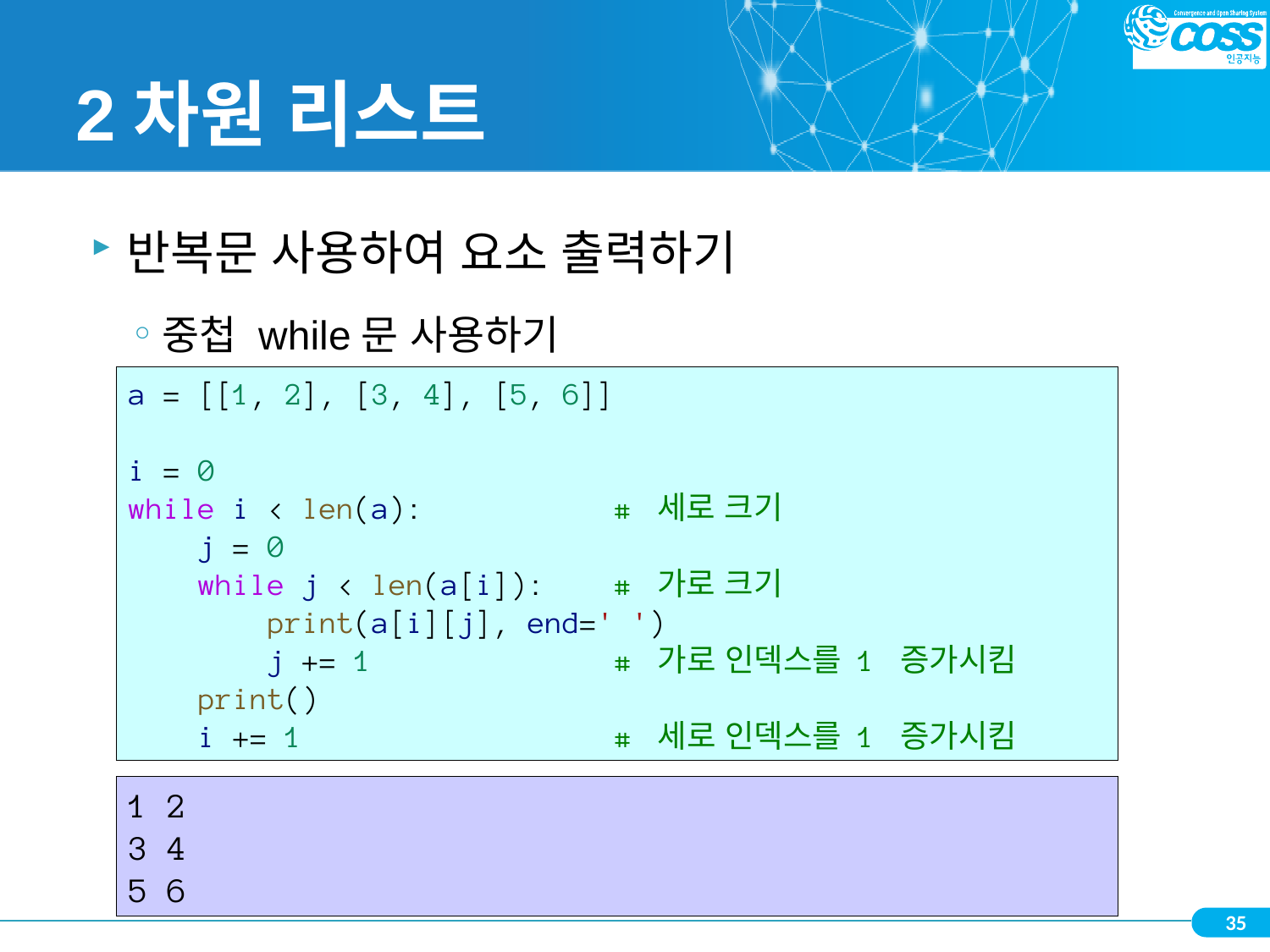

# 2차원 리스트
반복문 사용하여 요소 출력하기
중첩 while문 사용하기
a = [[1, 2], [3, 4], [5, 6]]
i = 0
while i < len(a):           # 세로 크기
    j = 0
    while j < len(a[i]):    # 가로 크기
        print(a[i][j], end=' ')
        j += 1              # 가로 인덱스를 1 증가시킴
    print()
    i += 1                  # 세로 인덱스를 1 증가시킴
1 2
3 4
5 6